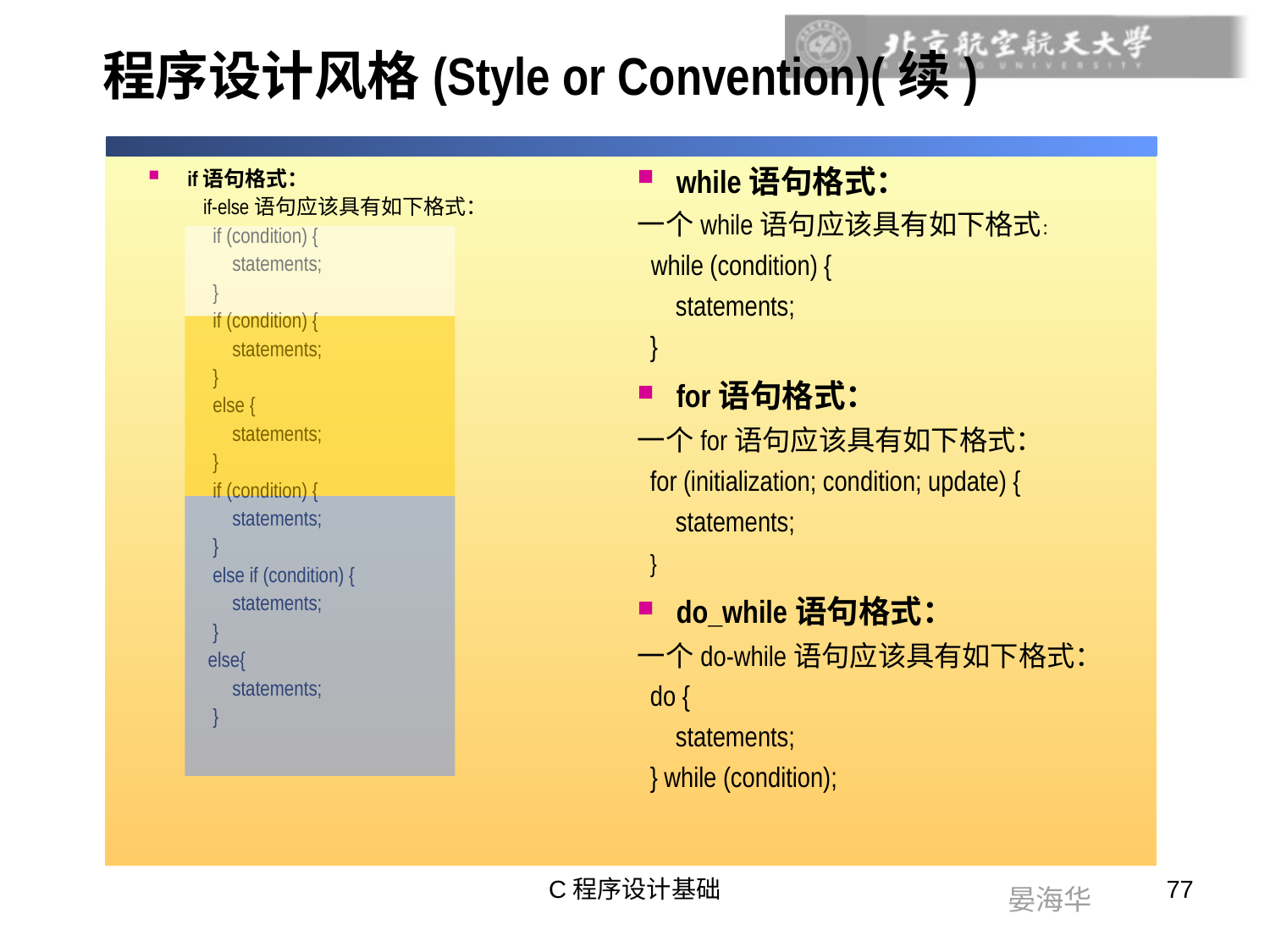

# 程序设计风格(Style or Convention)(续)
if语句格式：
if-else语句应该具有如下格式：
  if (condition) {
      statements;
  }
  if (condition) {
      statements;
  }
  else {
      statements;
  }
  if (condition) {
      statements;
  }
  else if (condition) {
      statements;
  }
 else{
      statements;
  }
while语句格式：
一个while语句应该具有如下格式：
   while (condition) {
      statements;
  }
for语句格式：
一个for语句应该具有如下格式：
  for (initialization; condition; update) {
      statements;
  }
do_while语句格式：
一个do-while语句应该具有如下格式：
  do {
      statements;
  } while (condition);

C程序设计基础
77